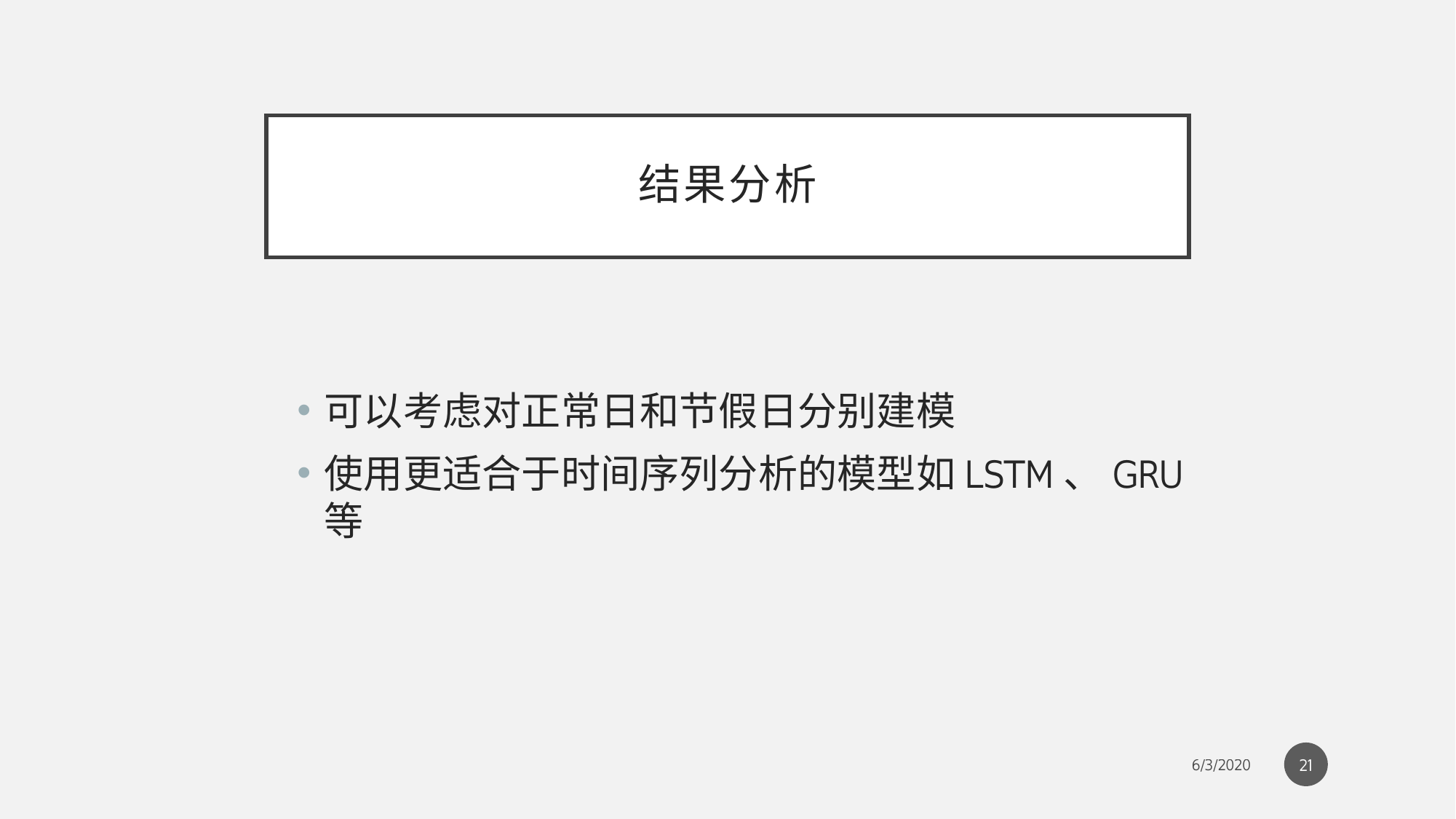

# 结果分析
可以考虑对正常日和节假日分别建模
使用更适合于时间序列分析的模型如LSTM、GRU等
21
6/3/2020